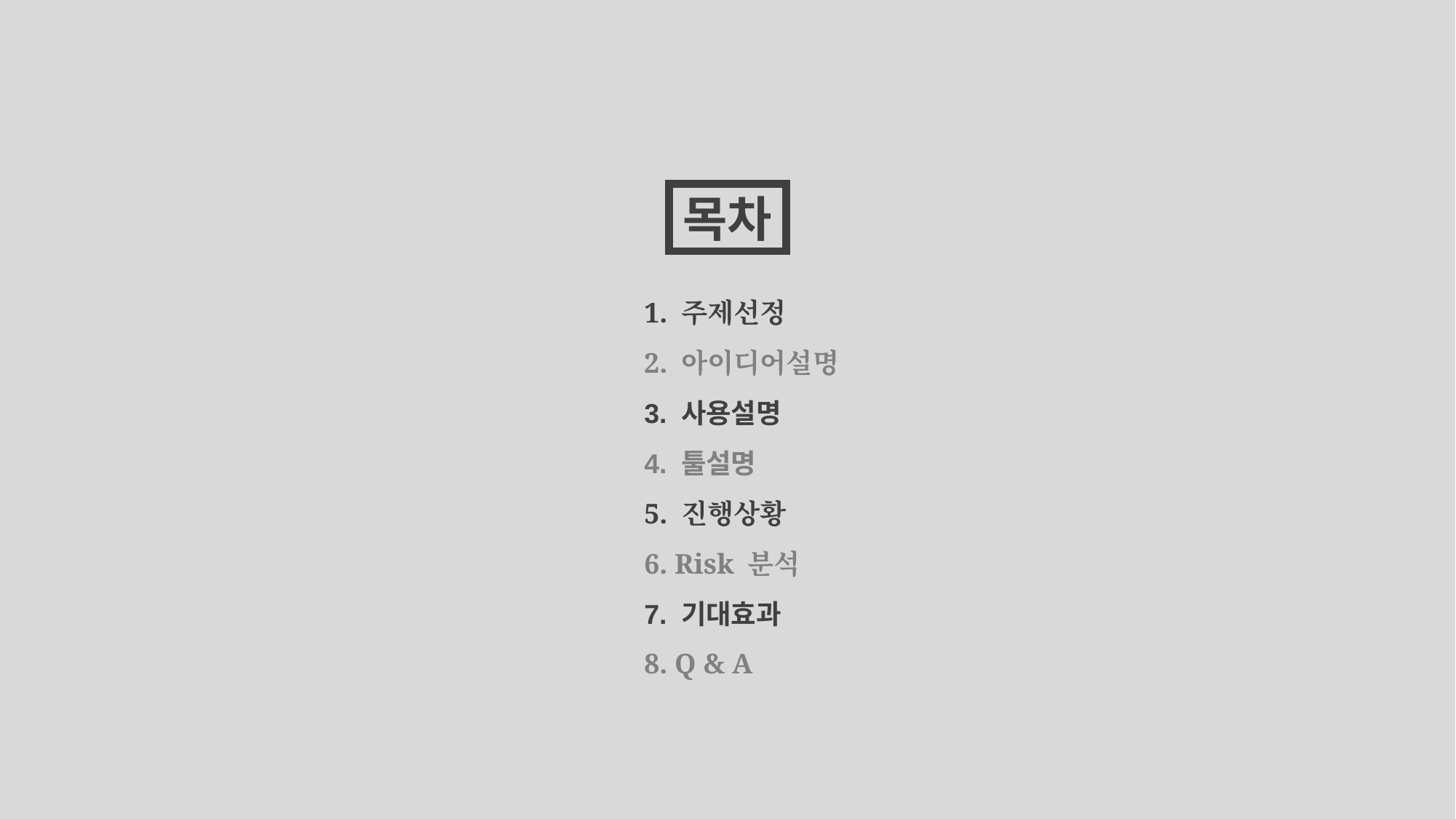

목차
1. 주제선정
2. 아이디어설명
3. 사용설명
4. 툴설명
5. 진행상황
6. Risk 분석
7. 기대효과
8. Q & A